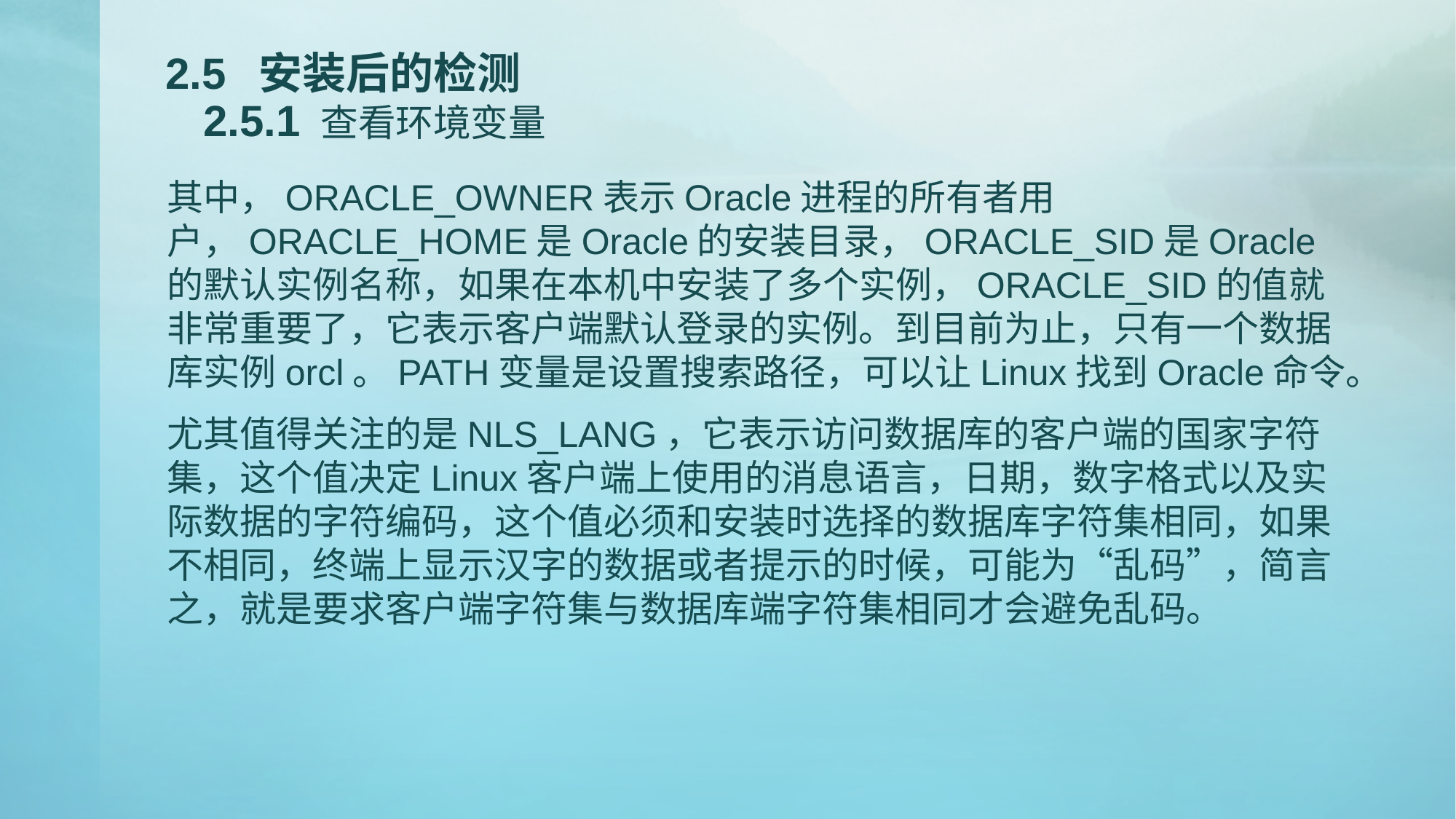

# 2.5  安装后的检测 2.5.1 查看环境变量
其中，ORACLE_OWNER表示Oracle进程的所有者用户，ORACLE_HOME是Oracle的安装目录，ORACLE_SID是Oracle的默认实例名称，如果在本机中安装了多个实例，ORACLE_SID的值就非常重要了，它表示客户端默认登录的实例。到目前为止，只有一个数据库实例orcl。PATH变量是设置搜索路径，可以让Linux找到Oracle命令。
尤其值得关注的是NLS_LANG，它表示访问数据库的客户端的国家字符集，这个值决定Linux客户端上使用的消息语言，日期，数字格式以及实际数据的字符编码，这个值必须和安装时选择的数据库字符集相同，如果不相同，终端上显示汉字的数据或者提示的时候，可能为“乱码”，简言之，就是要求客户端字符集与数据库端字符集相同才会避免乱码。